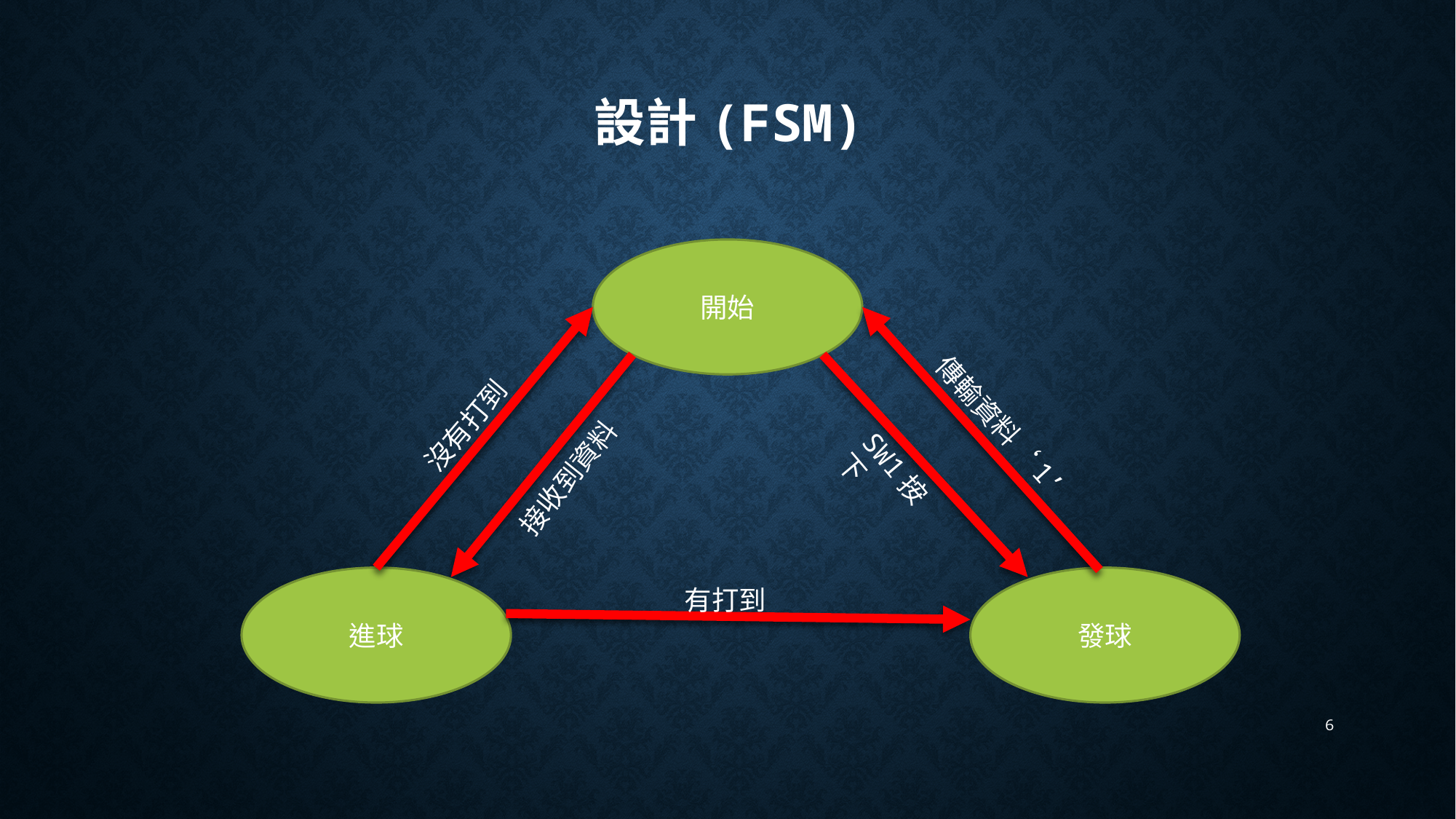

# 設計(FSM)
開始
沒有打到
傳輸資料‘1’
SW1按下
接收到資料
進球
發球
有打到
6